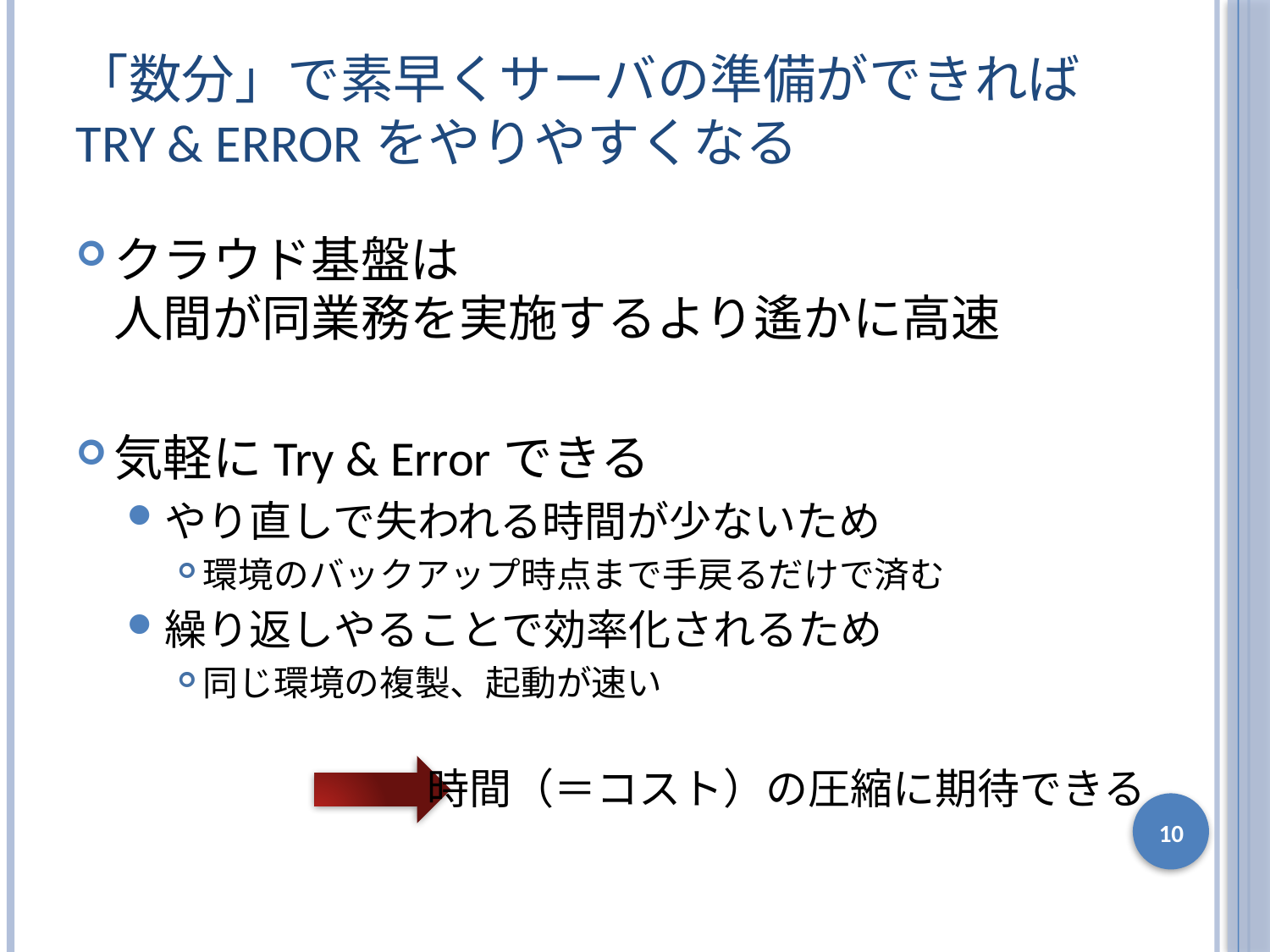

# 「数分」で素早くサーバの準備ができれば Try & Errorをやりやすくなる
クラウド基盤は
人間が同業務を実施するより遙かに高速

気軽にTry & Errorできる
やり直しで失われる時間が少ないため
環境のバックアップ時点まで手戻るだけで済む
繰り返しやることで効率化されるため
同じ環境の複製、起動が速い

時間（＝コスト）の圧縮に期待できる
10